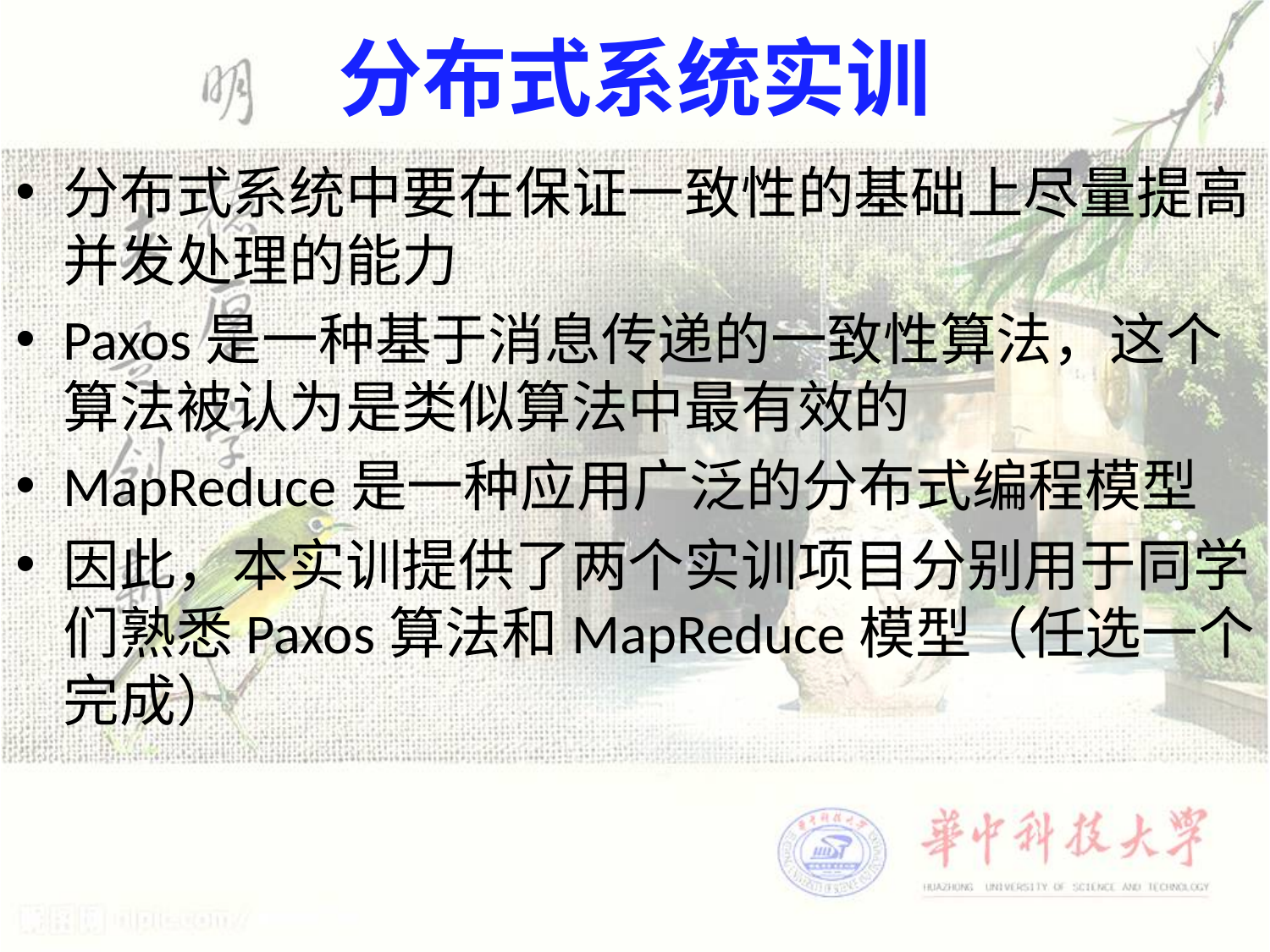

# 分布式系统实训
分布式系统中要在保证一致性的基础上尽量提高并发处理的能力
Paxos是一种基于消息传递的一致性算法，这个算法被认为是类似算法中最有效的
MapReduce是一种应用广泛的分布式编程模型
因此，本实训提供了两个实训项目分别用于同学们熟悉Paxos算法和MapReduce模型（任选一个完成）